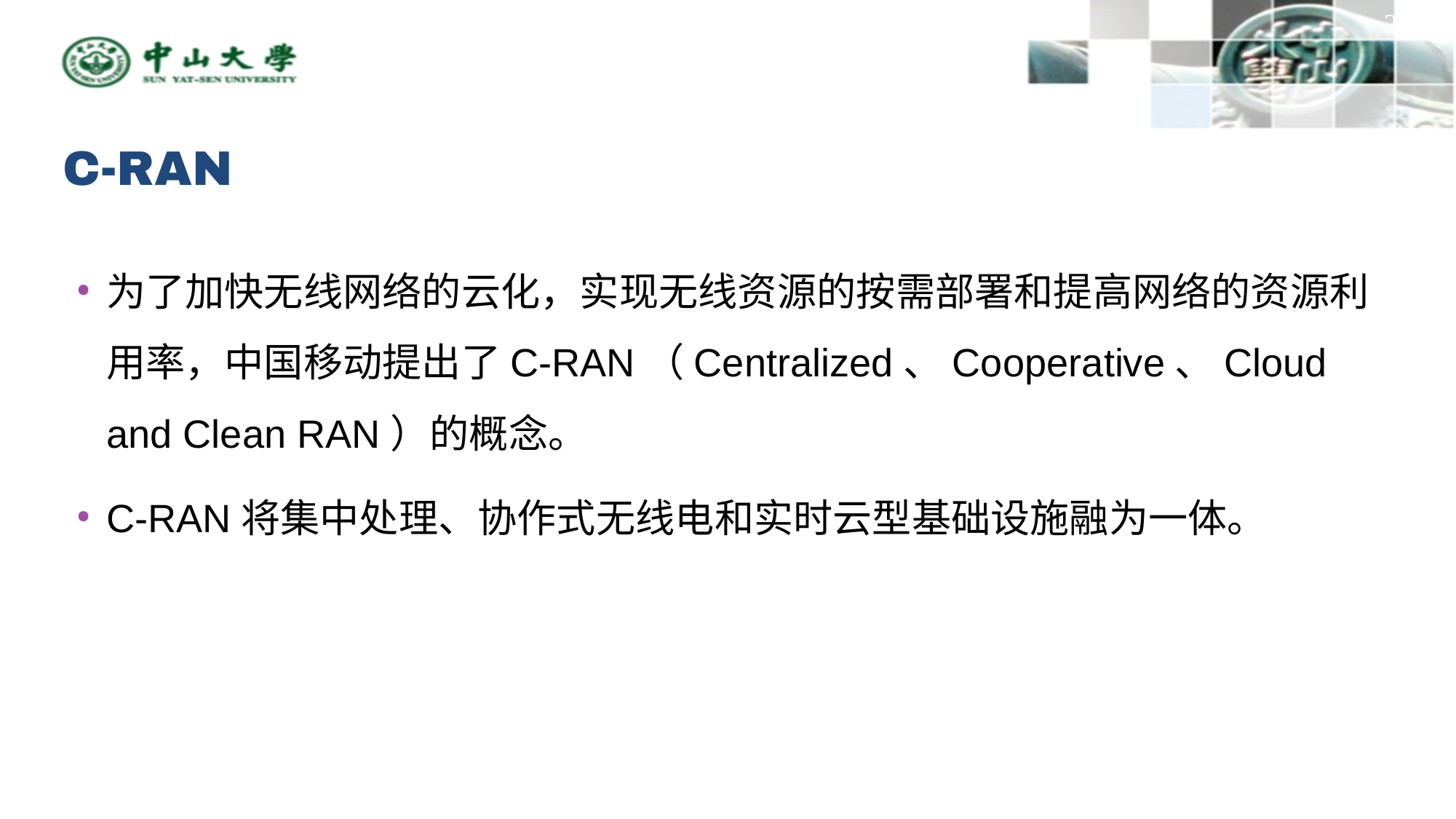

25
# C-RAN
为了加快无线网络的云化，实现无线资源的按需部署和提高网络的资源利用率，中国移动提出了C-RAN（Centralized、Cooperative、Cloud and Clean RAN）的概念。
C-RAN将集中处理、协作式无线电和实时云型基础设施融为一体。